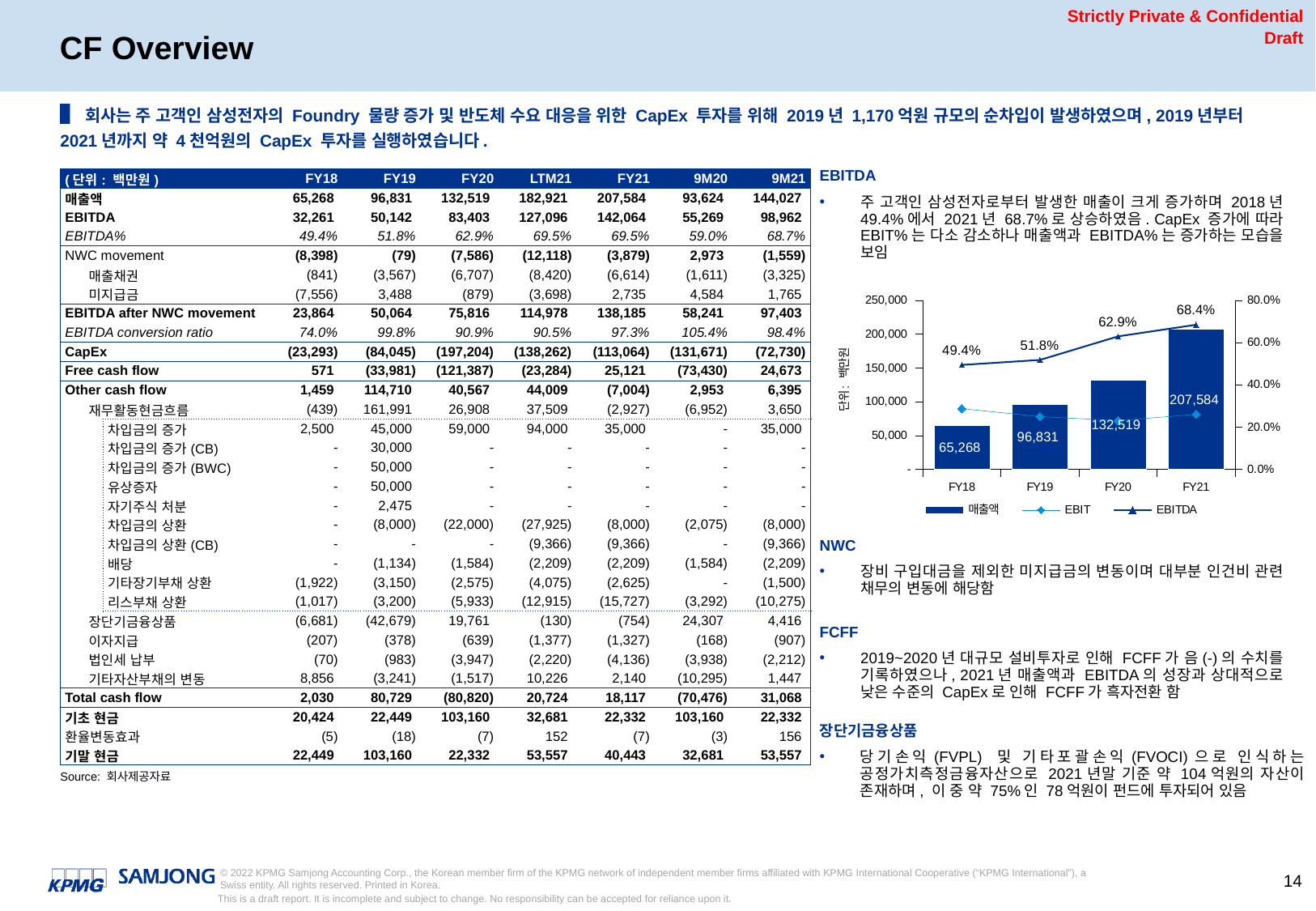

# CF Overview
▌회사는 주 고객인 삼성전자의 Foundry 물량 증가 및 반도체 수요 대응을 위한 CapEx 투자를 위해 2019년 1,170억원 규모의 순차입이 발생하였으며, 2019년부터 2021년까지 약 4천억원의 CapEx 투자를 실행하였습니다.
EBITDA
주 고객인 삼성전자로부터 발생한 매출이 크게 증가하며 2018년 49.4%에서 2021년 68.7%로 상승하였음. CapEx 증가에 따라 EBIT%는 다소 감소하나 매출액과 EBITDA%는 증가하는 모습을 보임
| (단위: 백만원) |  |  |  | FY18 | FY19 | FY20 | LTM21 | FY21 | 9M20 | 9M21 |
| --- | --- | --- | --- | --- | --- | --- | --- | --- | --- | --- |
| 매출액 |  |  |  | 65,268 | 96,831 | 132,519 | 182,921 | 207,584 | 93,624 | 144,027 |
| EBITDA |  |  |  | 32,261 | 50,142 | 83,403 | 127,096 | 142,064 | 55,269 | 98,962 |
| EBITDA% |  |  |  | 49.4% | 51.8% | 62.9% | 69.5% | 69.5% | 59.0% | 68.7% |
| NWC movement |  |  |  | (8,398) | (79) | (7,586) | (12,118) | (3,879) | 2,973 | (1,559) |
|  | 매출채권 |  |  | (841) | (3,567) | (6,707) | (8,420) | (6,614) | (1,611) | (3,325) |
|  | 미지급금 |  |  | (7,556) | 3,488 | (879) | (3,698) | 2,735 | 4,584 | 1,765 |
| EBITDA after NWC movement |  |  |  | 23,864 | 50,064 | 75,816 | 114,978 | 138,185 | 58,241 | 97,403 |
| EBITDA conversion ratio |  |  |  | 74.0% | 99.8% | 90.9% | 90.5% | 97.3% | 105.4% | 98.4% |
| CapEx |  |  |  | (23,293) | (84,045) | (197,204) | (138,262) | (113,064) | (131,671) | (72,730) |
| Free cash flow |  |  |  | 571 | (33,981) | (121,387) | (23,284) | 25,121 | (73,430) | 24,673 |
| Other cash flow |  |  |  | 1,459 | 114,710 | 40,567 | 44,009 | (7,004) | 2,953 | 6,395 |
|  | 재무활동현금흐름 |  |  | (439) | 161,991 | 26,908 | 37,509 | (2,927) | (6,952) | 3,650 |
|  |  | 차입금의 증가 |  | 2,500 | 45,000 | 59,000 | 94,000 | 35,000 | - | 35,000 |
|  |  | 차입금의 증가(CB) |  | - | 30,000 | - | - | - | - | - |
|  |  | 차입금의 증가(BWC) |  | - | 50,000 | - | - | - | - | - |
|  |  | 유상증자 |  | - | 50,000 | - | - | - | - | - |
|  |  | 자기주식 처분 |  | - | 2,475 | - | - | - | - | - |
|  |  | 차입금의 상환 |  | - | (8,000) | (22,000) | (27,925) | (8,000) | (2,075) | (8,000) |
|  |  | 차입금의 상환(CB) |  | - | - | - | (9,366) | (9,366) | - | (9,366) |
|  |  | 배당 |  | - | (1,134) | (1,584) | (2,209) | (2,209) | (1,584) | (2,209) |
|  |  | 기타장기부채 상환 |  | (1,922) | (3,150) | (2,575) | (4,075) | (2,625) | - | (1,500) |
|  |  | 리스부채 상환 |  | (1,017) | (3,200) | (5,933) | (12,915) | (15,727) | (3,292) | (10,275) |
|  | 장단기금융상품 |  |  | (6,681) | (42,679) | 19,761 | (130) | (754) | 24,307 | 4,416 |
|  | 이자지급 |  |  | (207) | (378) | (639) | (1,377) | (1,327) | (168) | (907) |
|  | 법인세 납부 |  |  | (70) | (983) | (3,947) | (2,220) | (4,136) | (3,938) | (2,212) |
|  | 기타자산부채의 변동 |  |  | 8,856 | (3,241) | (1,517) | 10,226 | 2,140 | (10,295) | 1,447 |
| Total cash flow |  |  |  | 2,030 | 80,729 | (80,820) | 20,724 | 18,117 | (70,476) | 31,068 |
| 기초 현금 |  |  |  | 20,424 | 22,449 | 103,160 | 32,681 | 22,332 | 103,160 | 22,332 |
| 환율변동효과 |  |  |  | (5) | (18) | (7) | 152 | (7) | (3) | 156 |
| 기말 현금 |  |  |  | 22,449 | 103,160 | 22,332 | 53,557 | 40,443 | 32,681 | 53,557 |

### Chart

| Category | 매출액 | EBIT | EBITDA |
|---|---|---|---|
| FY18 | 65267.822584 | 0.28727603755845865 | 0.4942915466573059 |
| FY19 | 96831.032526 | 0.24976682757674884 | 0.5178343912375023 |
| FY20 | 132518.90223 | 0.23061098936632807 | 0.6293644546213202 |
| FY21 | 207584.466664 | 0.26043440683596986 | 0.684366225325265 |
NWC
장비 구입대금을 제외한 미지급금의 변동이며 대부분 인건비 관련 채무의 변동에 해당함

FCFF
2019~2020년 대규모 설비투자로 인해 FCFF가 음(-)의 수치를 기록하였으나, 2021년 매출액과 EBITDA의 성장과 상대적으로 낮은 수준의 CapEx로 인해 FCFF가 흑자전환 함
장단기금융상품
당기손익(FVPL) 및 기타포괄손익(FVOCI)으로 인식하는 공정가치측정금융자산으로 2021년말 기준 약 104억원의 자산이 존재하며, 이 중 약 75%인 78억원이 펀드에 투자되어 있음
Source: 회사제공자료